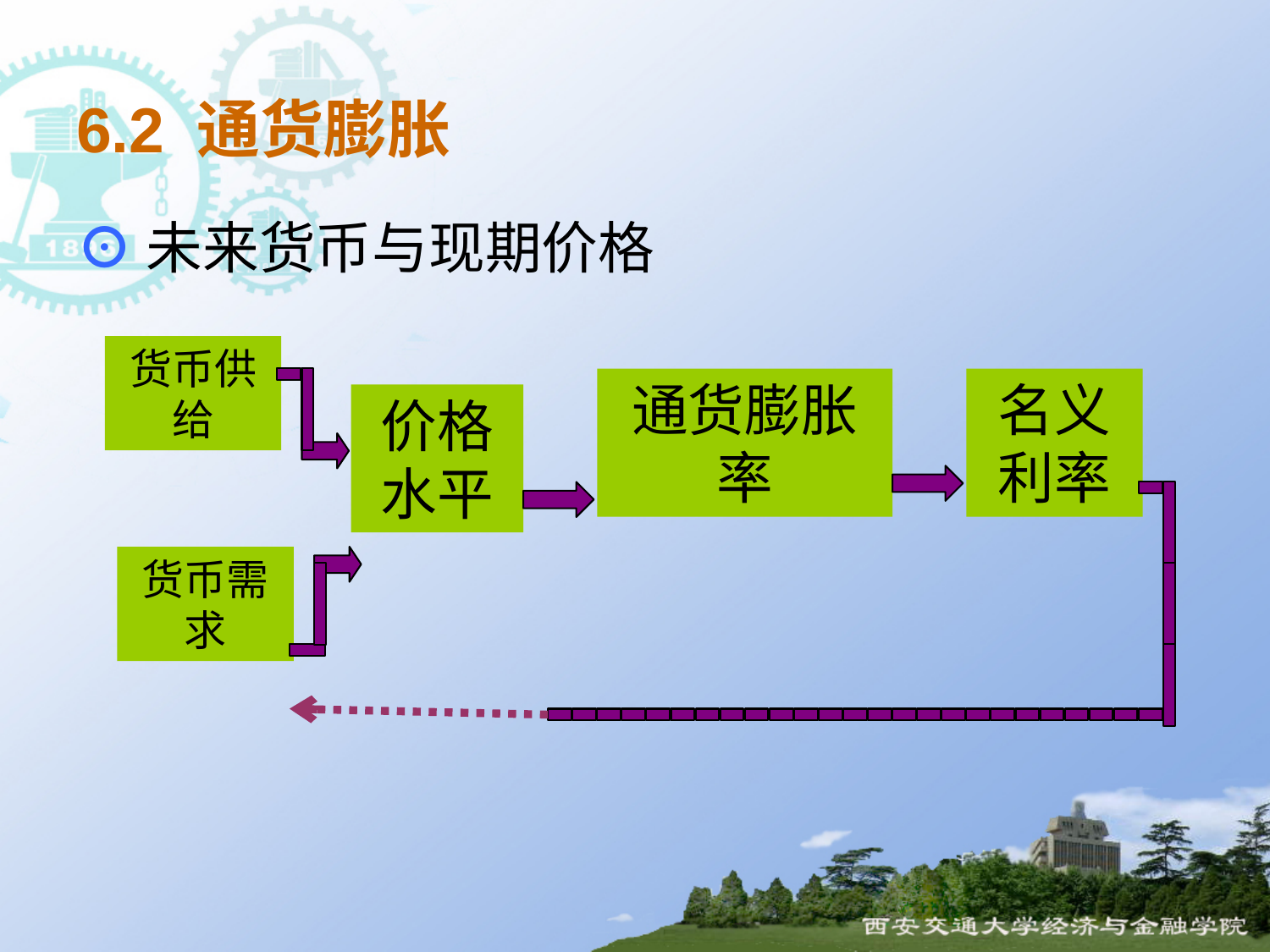

# 6.2 通货膨胀
⊙未来货币与现期价格
货币供给

通货膨胀率
名义利率
价格水平

货币需求